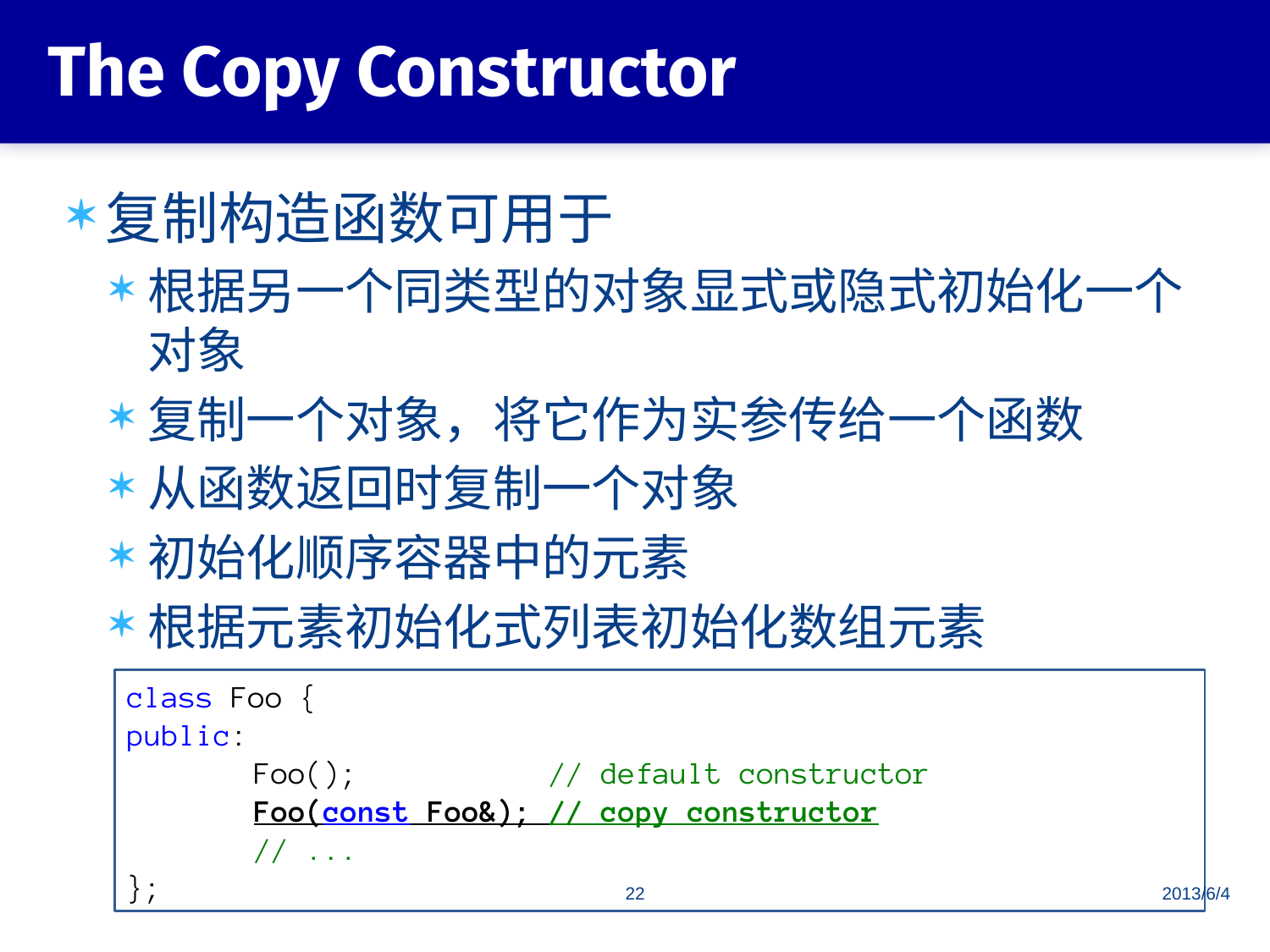

# The Copy Constructor
复制构造函数可用于
根据另一个同类型的对象显式或隐式初始化一个对象
复制一个对象，将它作为实参传给一个函数
从函数返回时复制一个对象
初始化顺序容器中的元素
根据元素初始化式列表初始化数组元素
class Foo {
public:
	Foo();           // default constructor
	Foo(const Foo&); // copy constructor
	// ...
};
22
2013/6/4